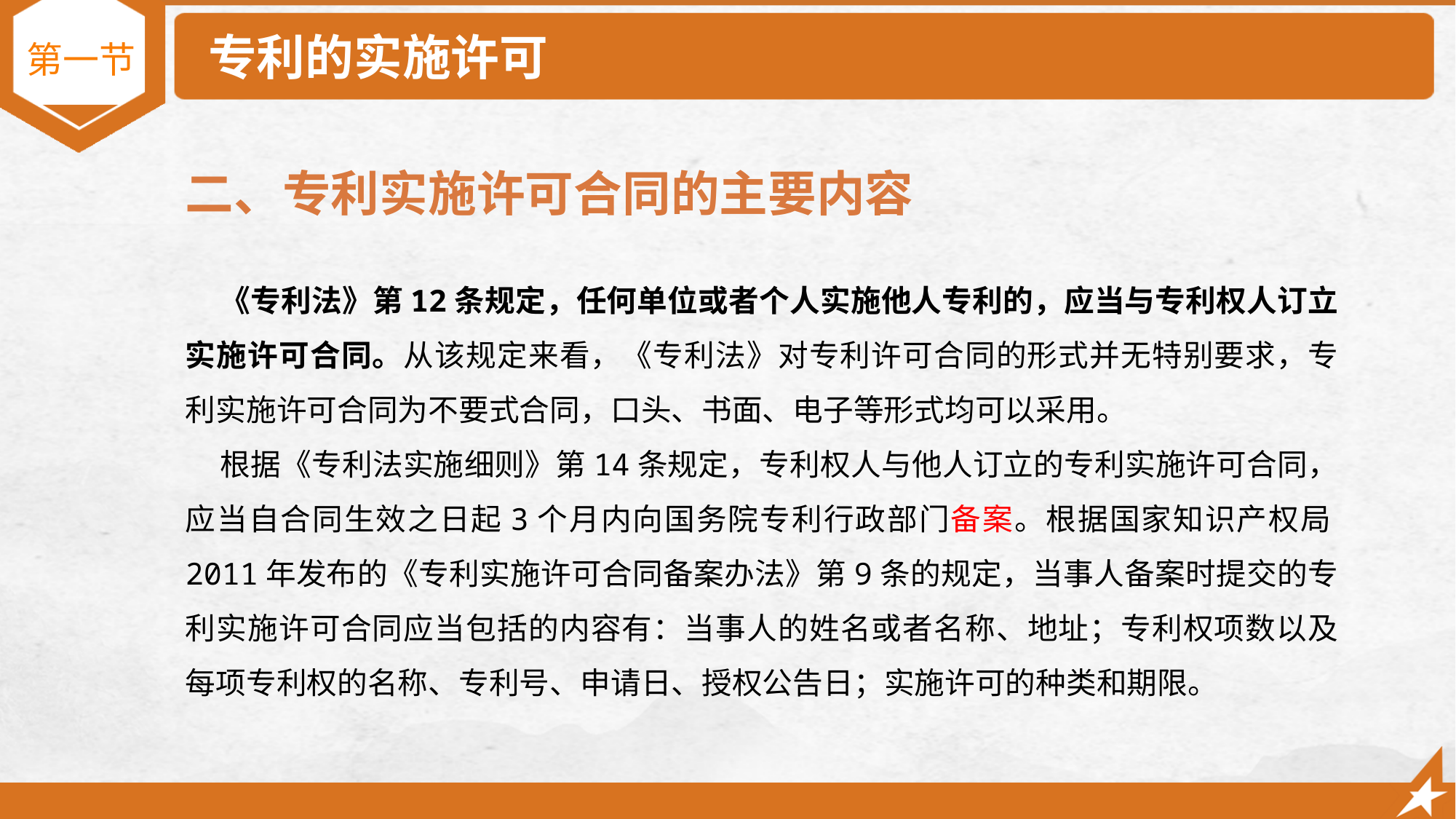

# 专利的实施许可
第一节
二、专利实施许可合同的主要内容
    《专利法》第12条规定，任何单位或者个人实施他人专利的，应当与专利权人订立实施许可合同。从该规定来看，《专利法》对专利许可合同的形式并无特别要求，专利实施许可合同为不要式合同，口头、书面、电子等形式均可以采用。
    根据《专利法实施细则》第14条规定，专利权人与他人订立的专利实施许可合同，应当自合同生效之日起3个月内向国务院专利行政部门备案。根据国家知识产权局2011年发布的《专利实施许可合同备案办法》第9条的规定，当事人备案时提交的专利实施许可合同应当包括的内容有：当事人的姓名或者名称、地址；专利权项数以及每项专利权的名称、专利号、申请日、授权公告日；实施许可的种类和期限。